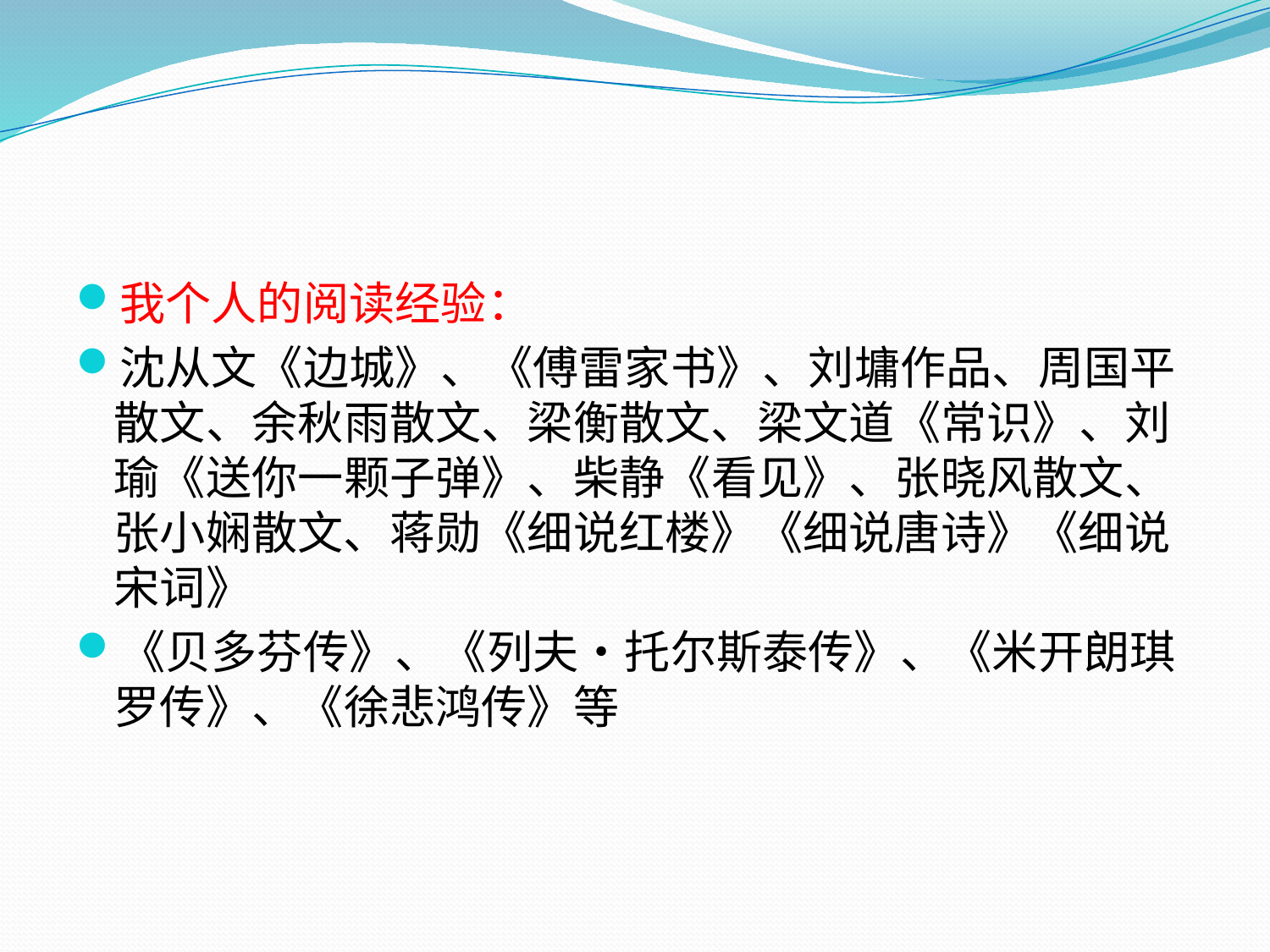

#
我个人的阅读经验：
沈从文《边城》、《傅雷家书》、刘墉作品、周国平散文、余秋雨散文、梁衡散文、梁文道《常识》、刘瑜《送你一颗子弹》、柴静《看见》、张晓风散文、张小娴散文、蒋勋《细说红楼》《细说唐诗》《细说宋词》
《贝多芬传》、《列夫•托尔斯泰传》、《米开朗琪罗传》、《徐悲鸿传》等